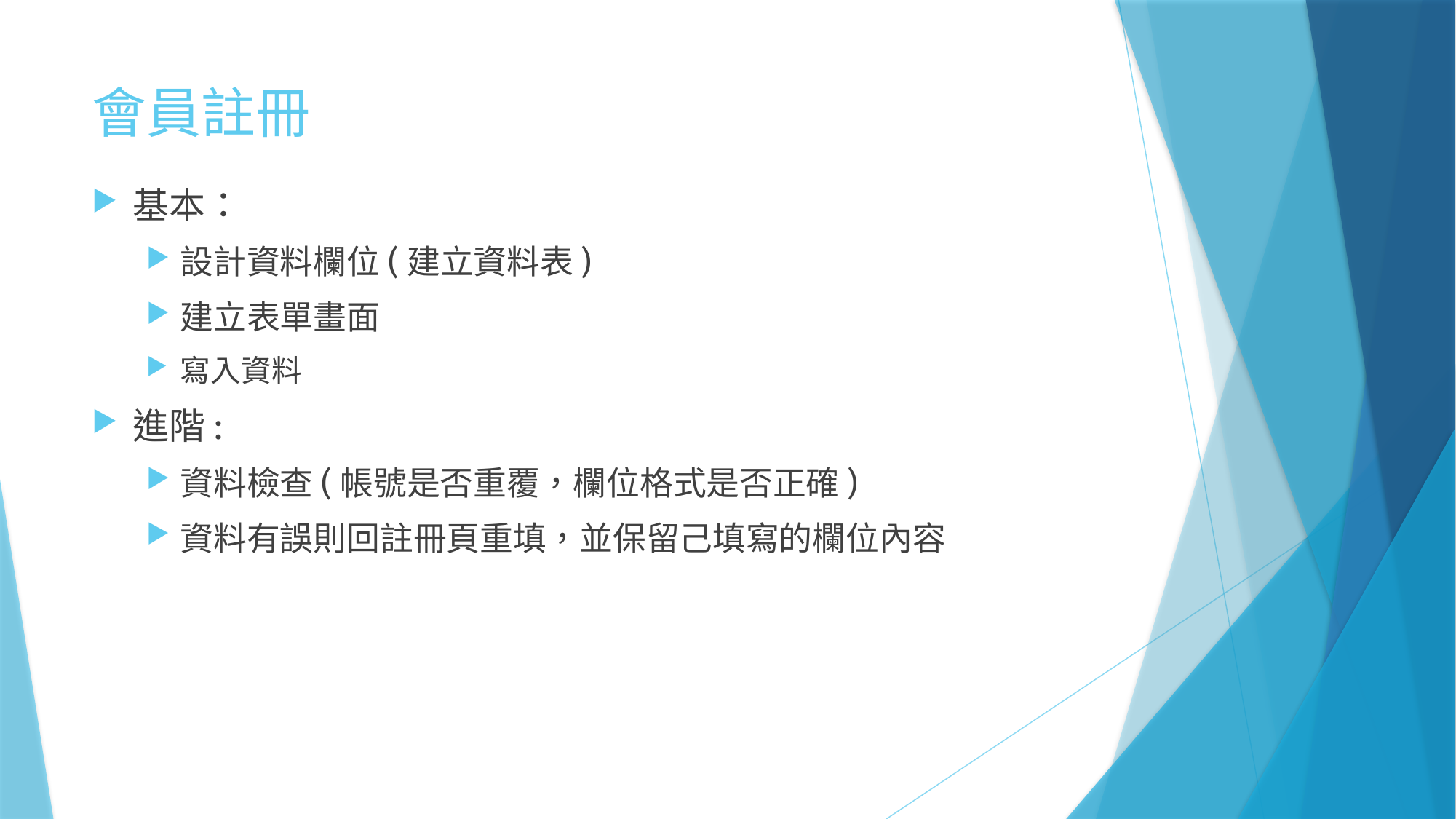

# 會員註冊
基本：
設計資料欄位(建立資料表)
建立表單畫面
寫入資料
進階:
資料檢查(帳號是否重覆，欄位格式是否正確)
資料有誤則回註冊頁重填，並保留己填寫的欄位內容